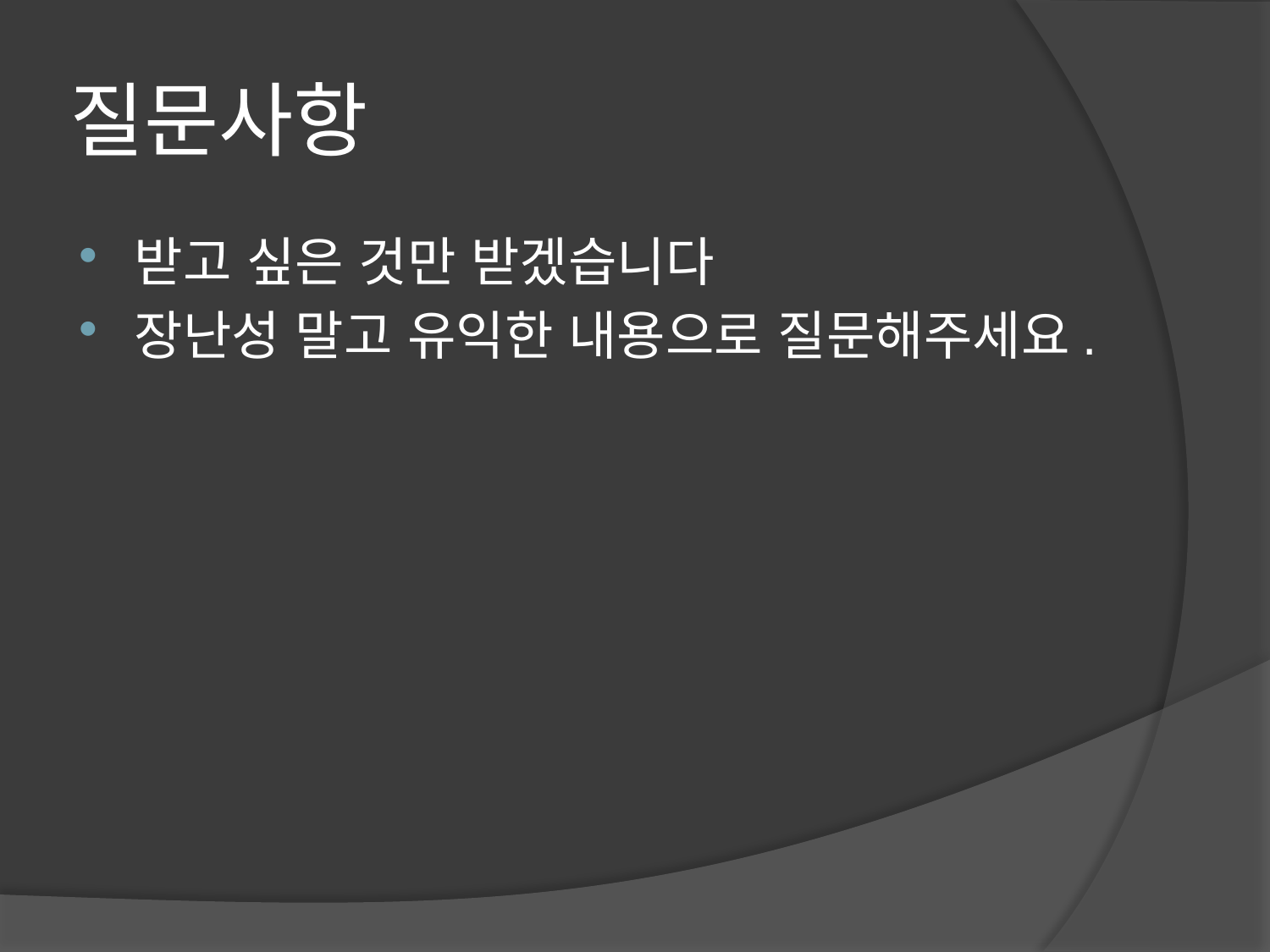

# 질문사항
받고 싶은 것만 받겠습니다
장난성 말고 유익한 내용으로 질문해주세요.